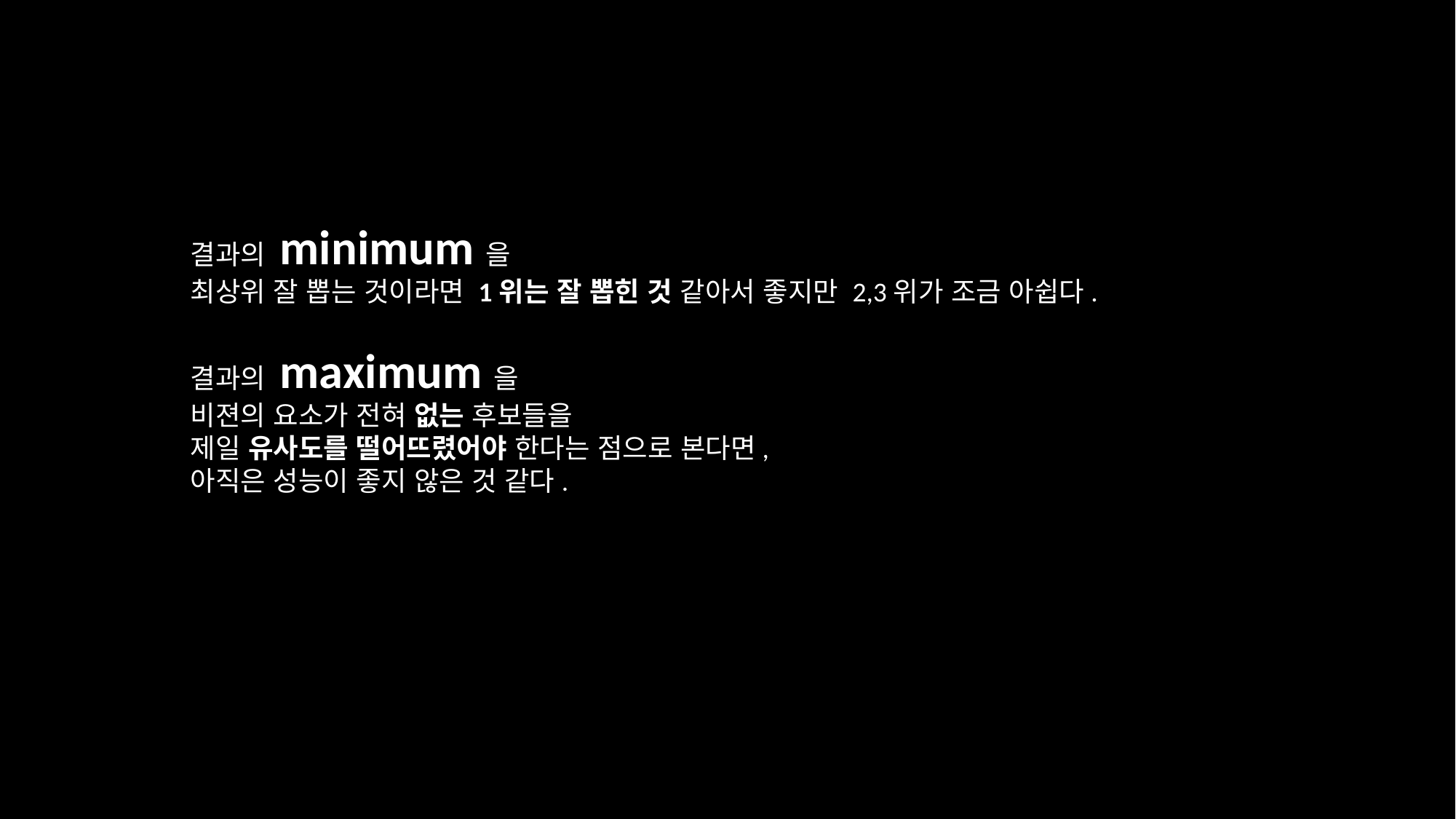

결과의 minimum을
최상위 잘 뽑는 것이라면 1위는 잘 뽑힌 것 같아서 좋지만 2,3위가 조금 아쉽다.

결과의 maximum을
비젼의 요소가 전혀 없는 후보들을
제일 유사도를 떨어뜨렸어야 한다는 점으로 본다면,
아직은 성능이 좋지 않은 것 같다.